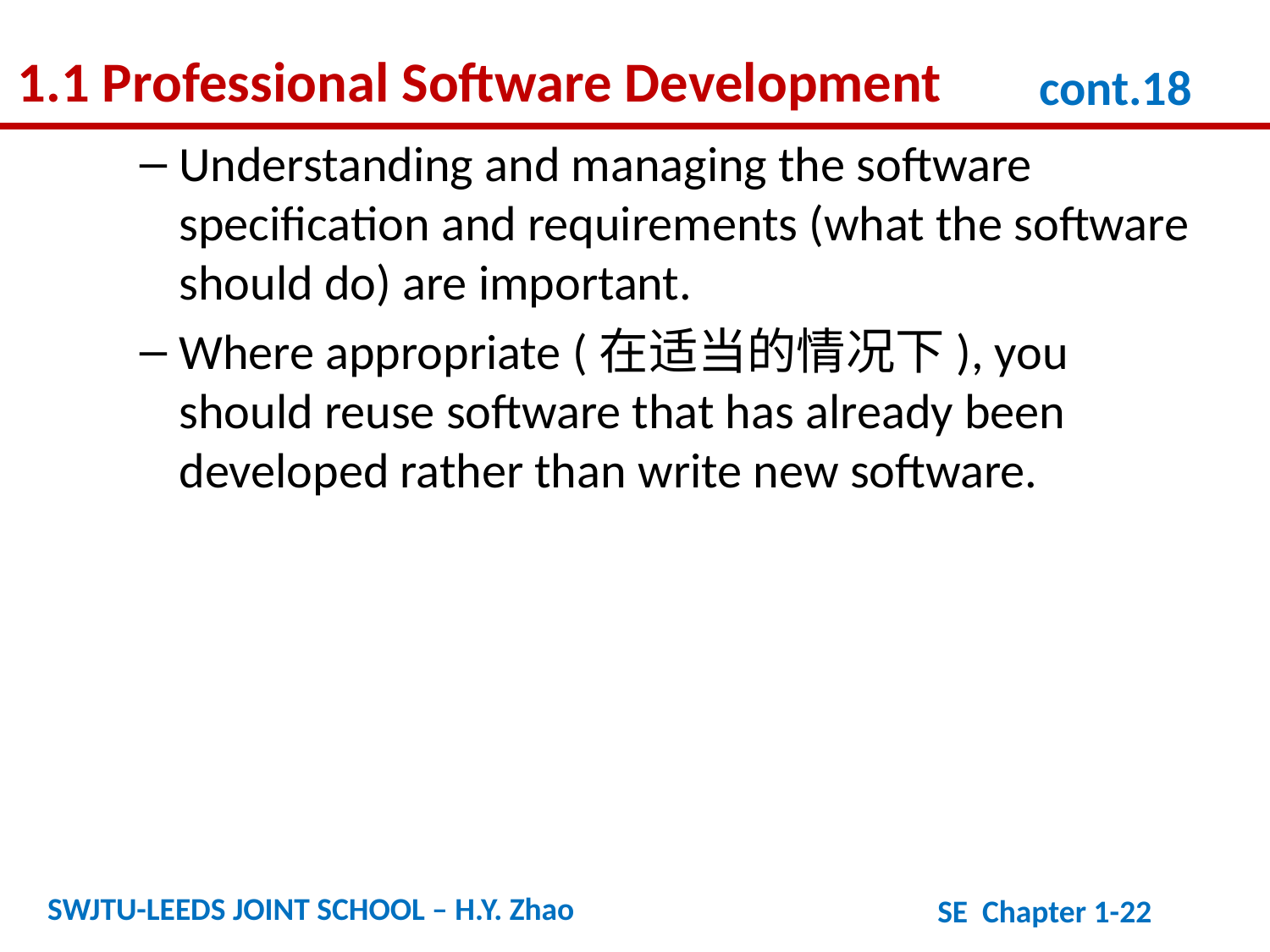

1.1 Professional Software Development
cont.18
Understanding and managing the software specification and requirements (what the software should do) are important.
Where appropriate (在适当的情况下), you should reuse software that has already been developed rather than write new software.

SWJTU-LEEDS JOINT SCHOOL – H.Y. Zhao
SE  Chapter 1-22